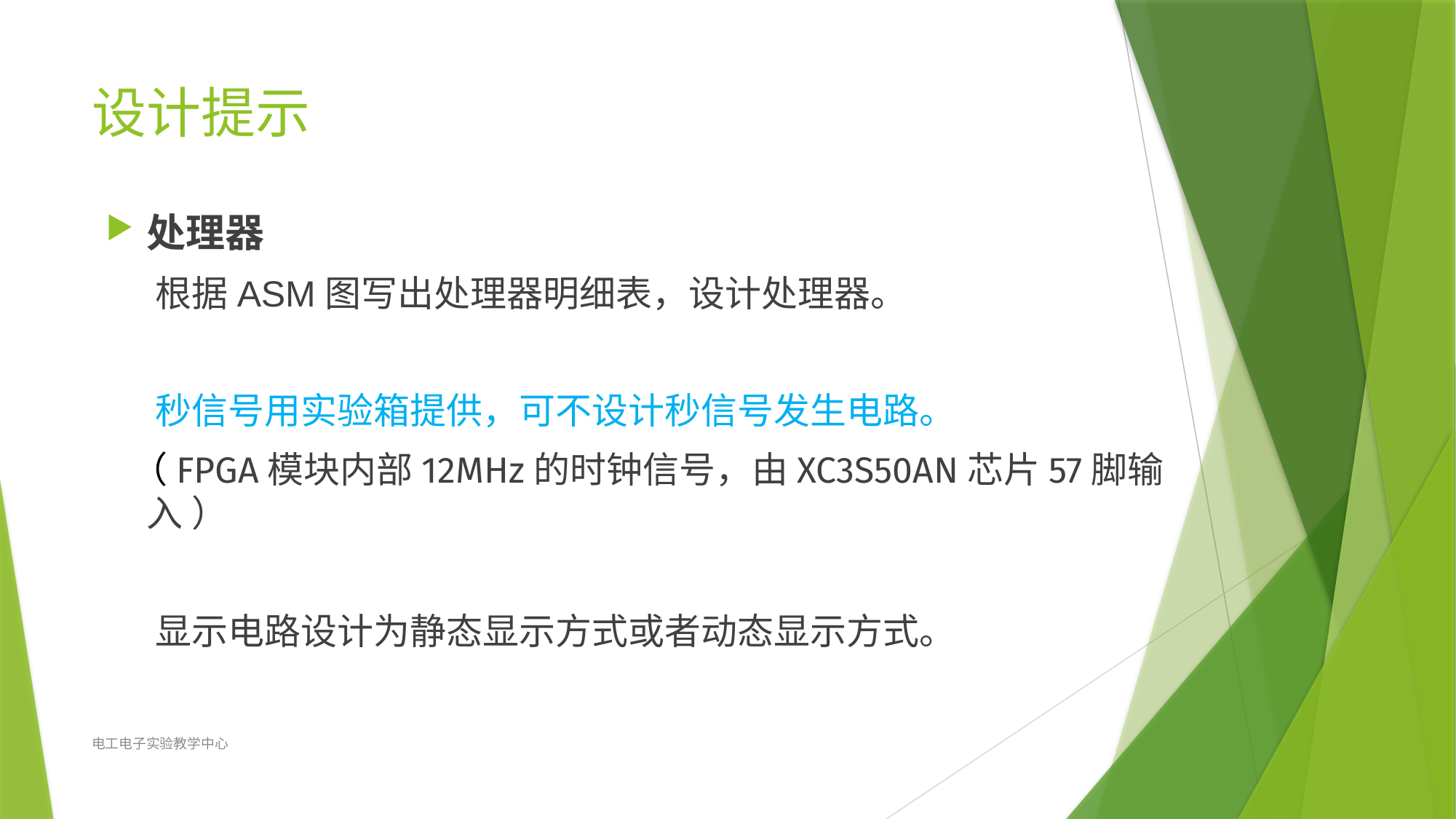

# 设计提示
处理器
     根据ASM图写出处理器明细表，设计处理器。

     秒信号用实验箱提供，可不设计秒信号发生电路。
  （FPGA模块内部12MHz的时钟信号，由XC3S50AN芯片57脚输入 ）

     显示电路设计为静态显示方式或者动态显示方式。

电工电子实验教学中心